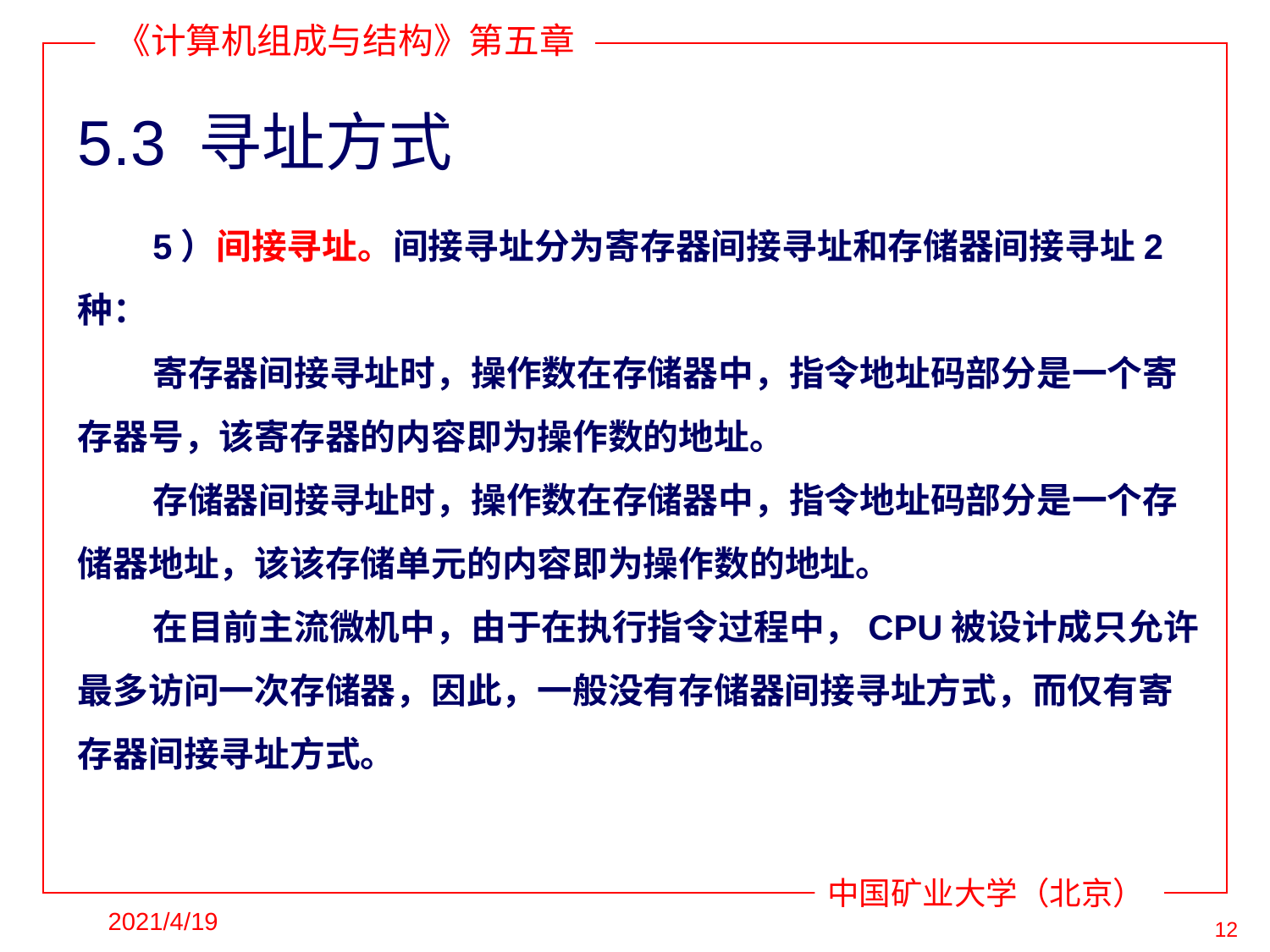

# 5.3 寻址方式
5）间接寻址。间接寻址分为寄存器间接寻址和存储器间接寻址2种：
寄存器间接寻址时，操作数在存储器中，指令地址码部分是一个寄存器号，该寄存器的内容即为操作数的地址。
存储器间接寻址时，操作数在存储器中，指令地址码部分是一个存储器地址，该该存储单元的内容即为操作数的地址。
在目前主流微机中，由于在执行指令过程中，CPU被设计成只允许最多访问一次存储器，因此，一般没有存储器间接寻址方式，而仅有寄存器间接寻址方式。

2021/4/19